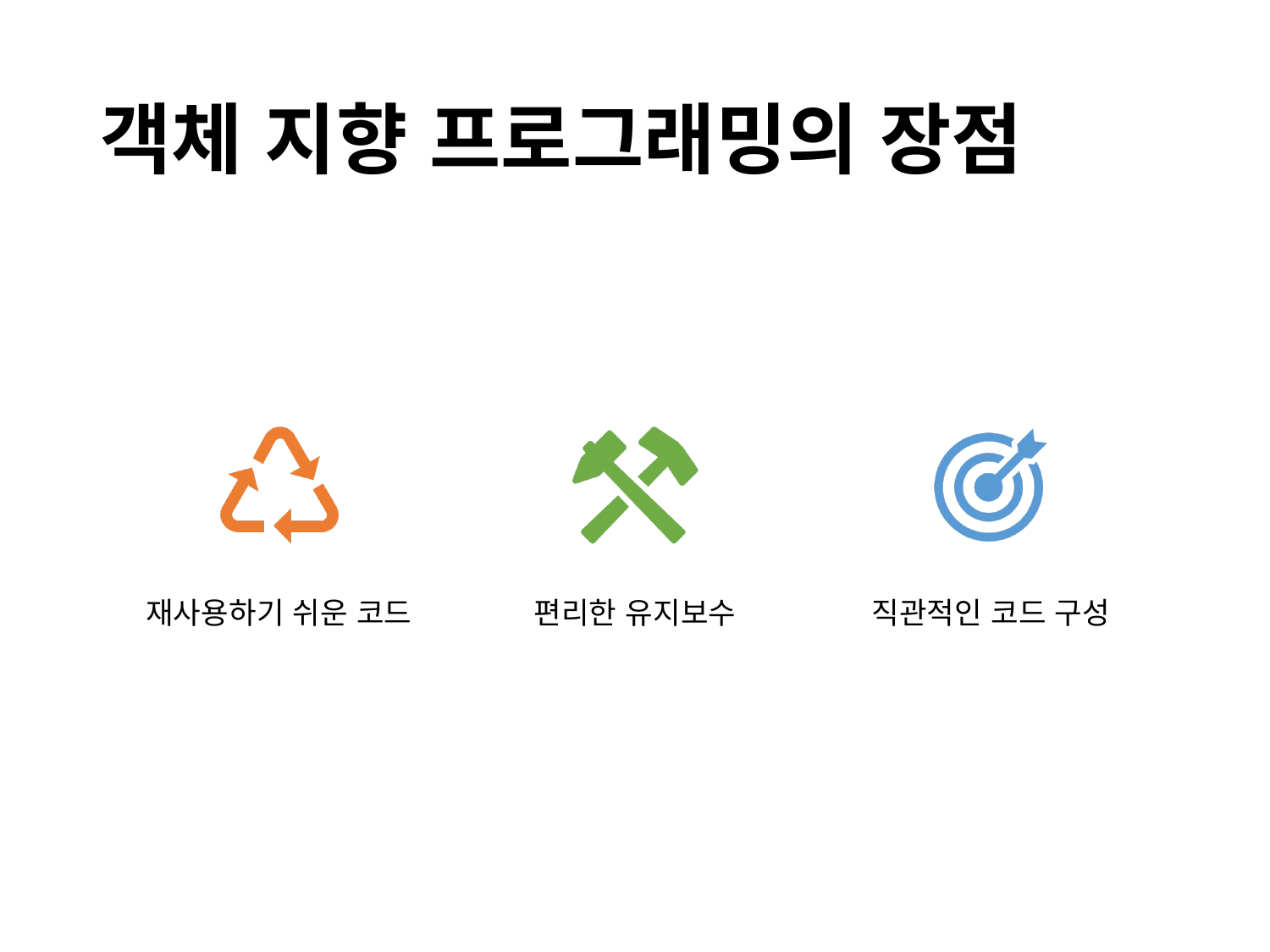

# 객체 지향 프로그래밍의 장점
재사용하기 쉬운 코드
편리한 유지보수
직관적인 코드 구성